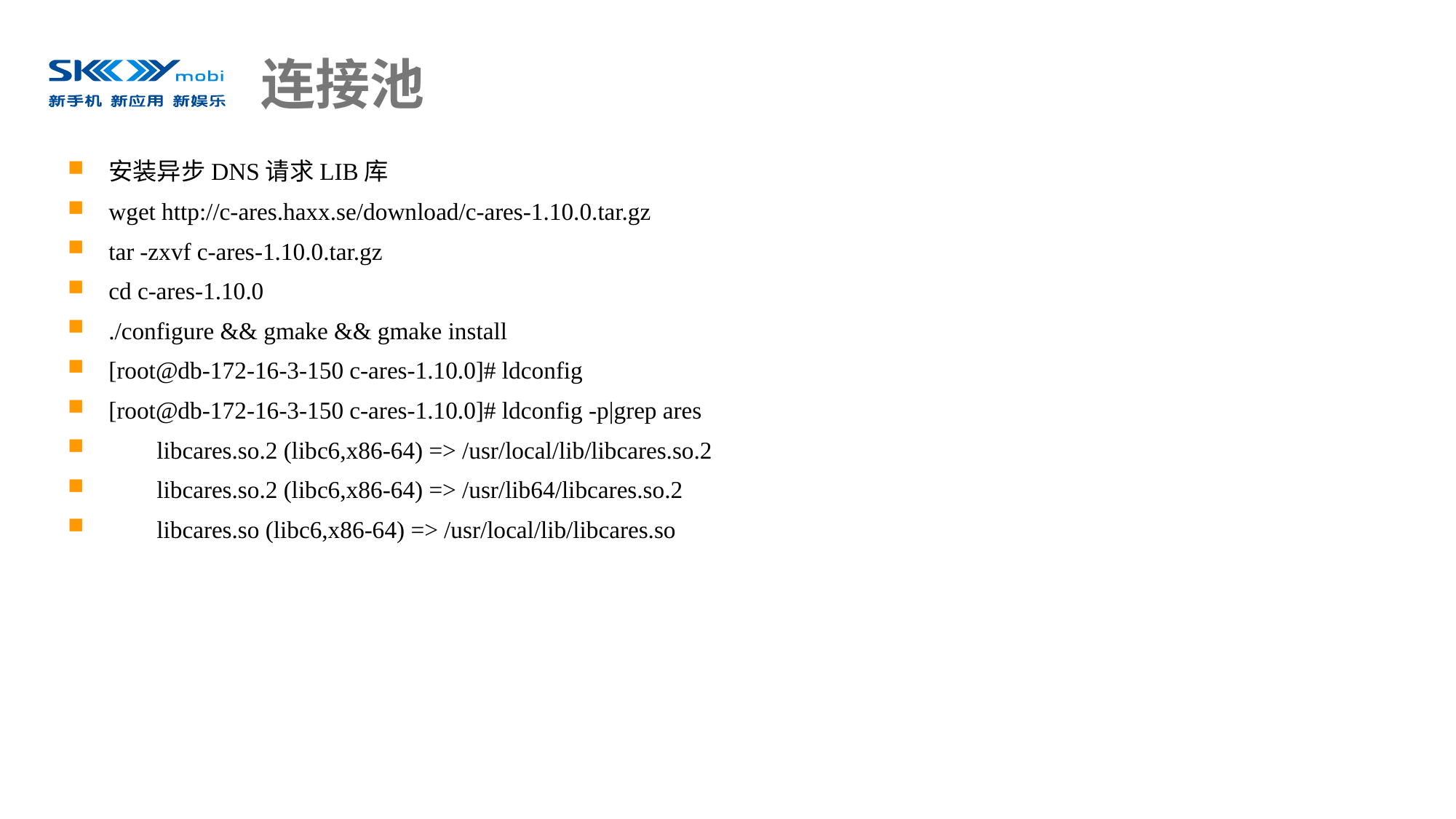

# 连接池
安装异步DNS请求LIB库
wget http://c-ares.haxx.se/download/c-ares-1.10.0.tar.gz
tar -zxvf c-ares-1.10.0.tar.gz
cd c-ares-1.10.0
./configure && gmake && gmake install
[root@db-172-16-3-150 c-ares-1.10.0]# ldconfig
[root@db-172-16-3-150 c-ares-1.10.0]# ldconfig -p|grep ares
        libcares.so.2 (libc6,x86-64) => /usr/local/lib/libcares.so.2
        libcares.so.2 (libc6,x86-64) => /usr/lib64/libcares.so.2
        libcares.so (libc6,x86-64) => /usr/local/lib/libcares.so